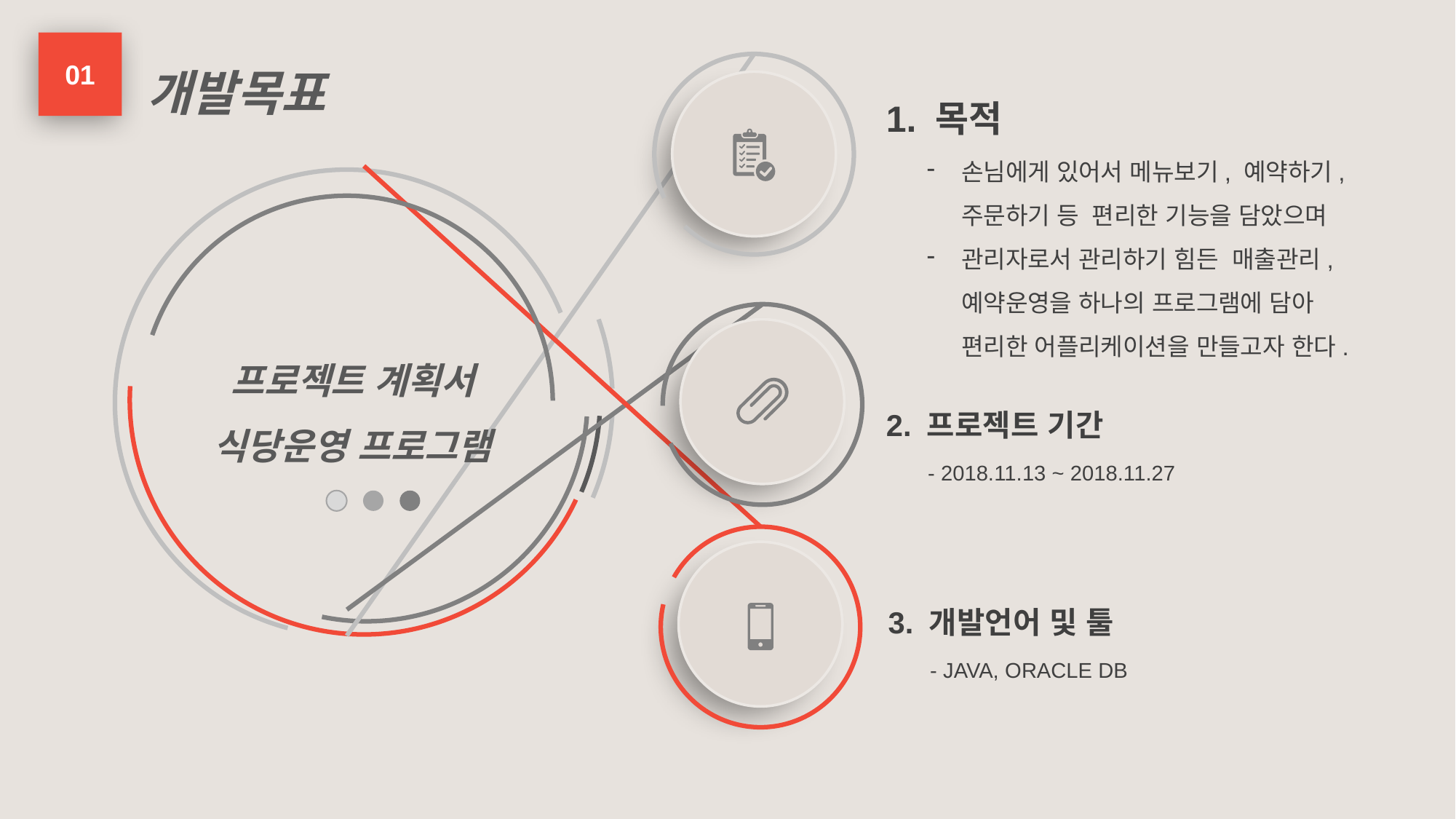

개발목표
01

프로젝트 계획서
식당운영 프로그램

1. 목적
손님에게 있어서 메뉴보기, 예약하기, 주문하기 등  편리한 기능을 담았으며
관리자로서 관리하기 힘든  매출관리, 예약운영을 하나의 프로그램에 담아 편리한 어플리케이션을 만들고자 한다.
2. 프로젝트 기간
- 2018.11.13 ~ 2018.11.27
3. 개발언어 및 툴
- JAVA, ORACLE DB